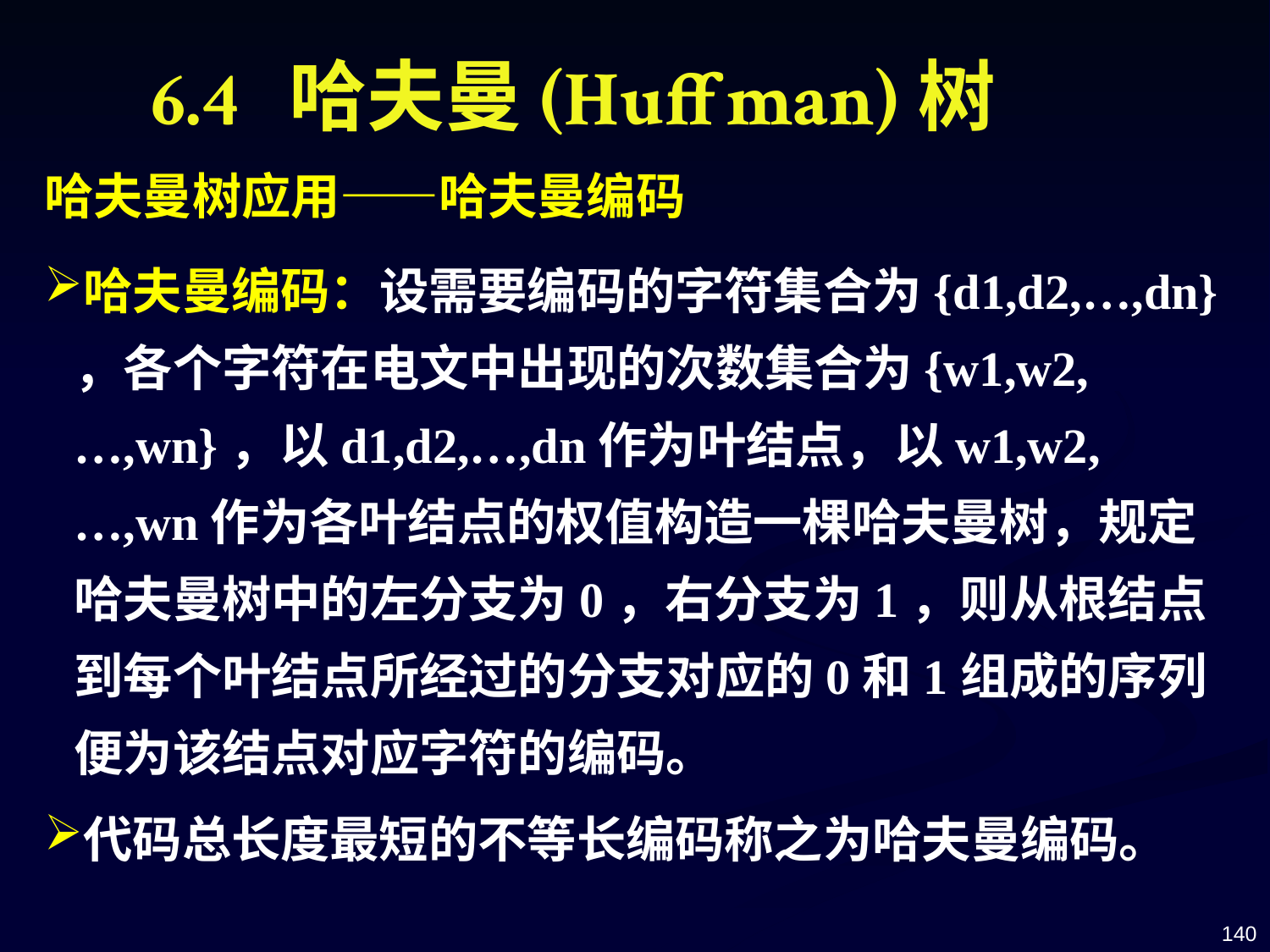

6.4  哈夫曼(Huffman)树
哈夫曼树应用——哈夫曼编码
哈夫曼编码：设需要编码的字符集合为{d1,d2,…,dn} ，各个字符在电文中出现的次数集合为{w1,w2,…,wn}，以d1,d2,…,dn作为叶结点，以w1,w2,…,wn作为各叶结点的权值构造一棵哈夫曼树，规定哈夫曼树中的左分支为0，右分支为1，则从根结点到每个叶结点所经过的分支对应的0和1组成的序列便为该结点对应字符的编码。
代码总长度最短的不等长编码称之为哈夫曼编码。
140